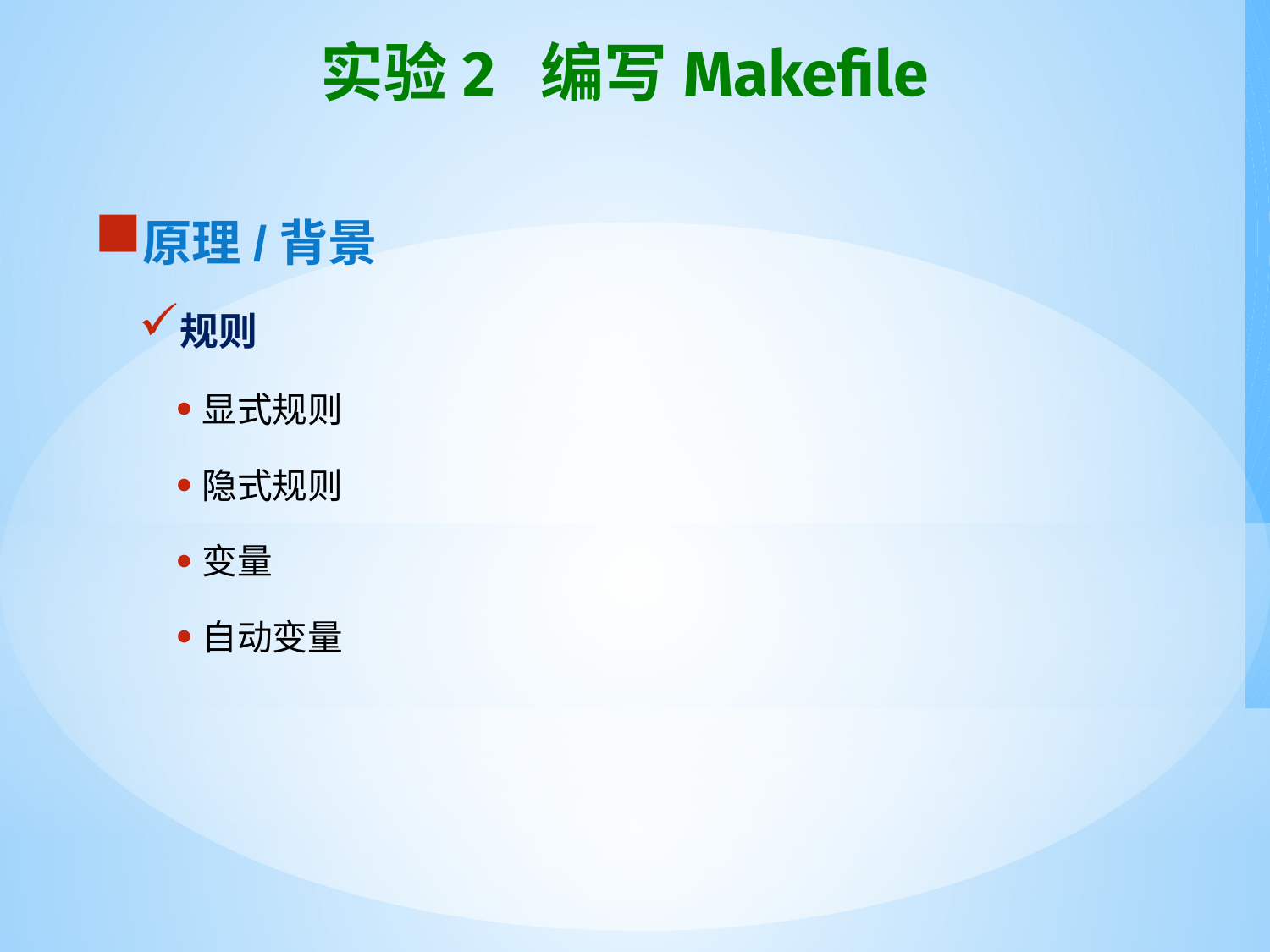

# 实验2  编写Makefile
原理/背景
规则
显式规则
隐式规则
变量
自动变量